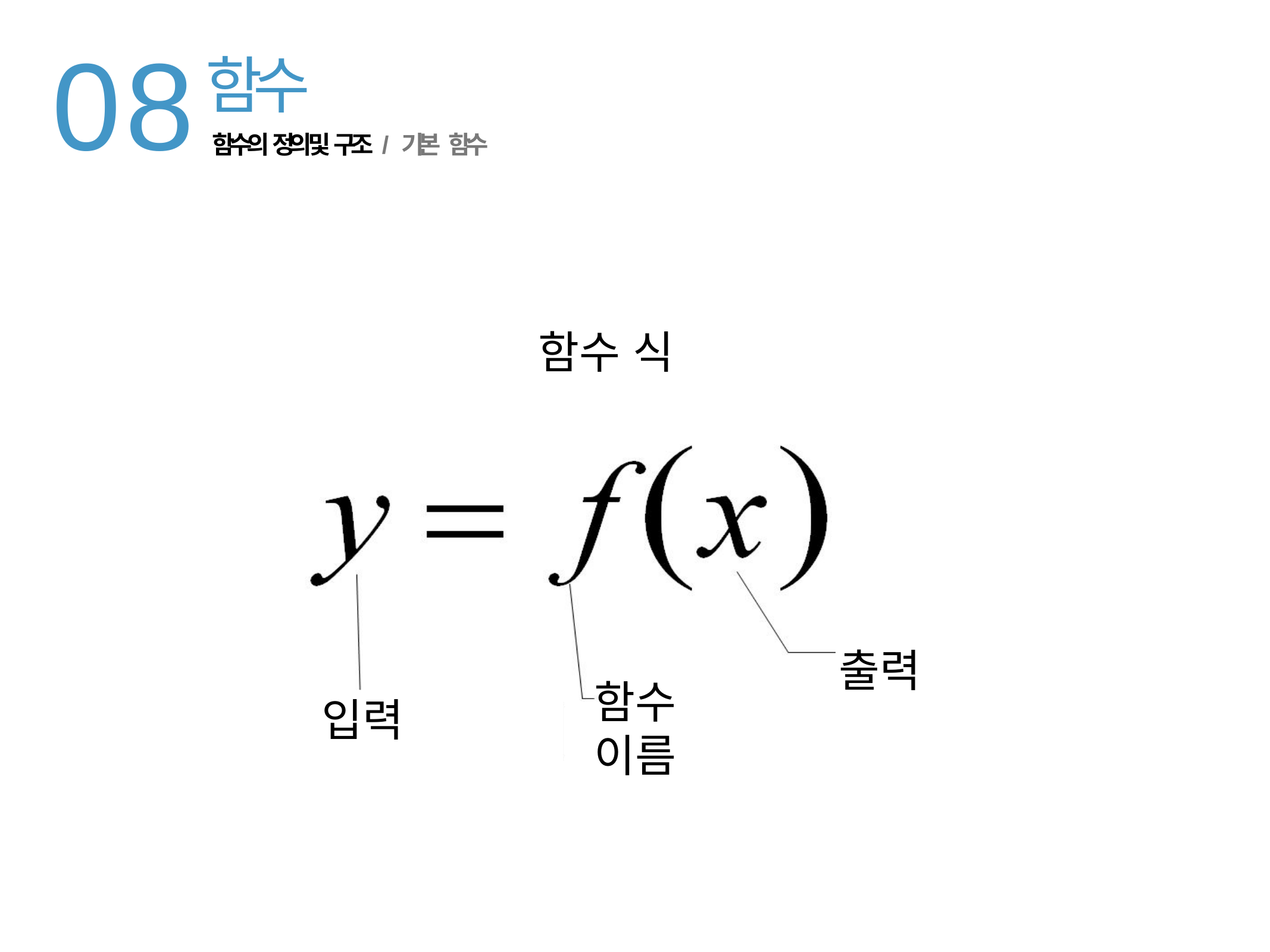

08
함수
함수의  정의   및   구조  / 기본 함수

함수 식

출력
함수 이름

입력